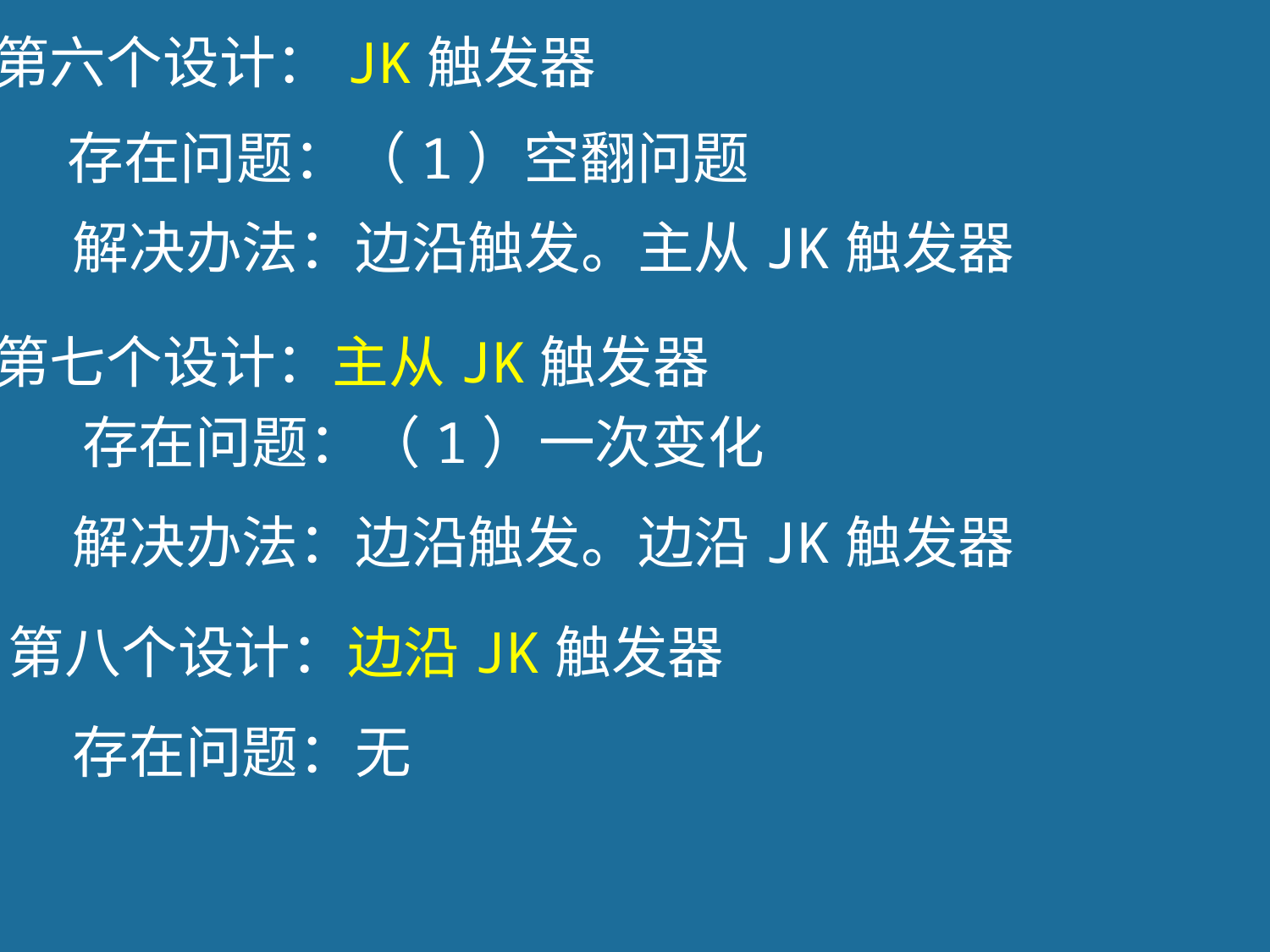

第六个设计：JK触发器
存在问题：（1）空翻问题
解决办法：边沿触发。主从JK触发器
第七个设计：主从JK触发器
存在问题：（1）一次变化
解决办法：边沿触发。边沿JK触发器
第八个设计：边沿JK触发器
存在问题：无
155